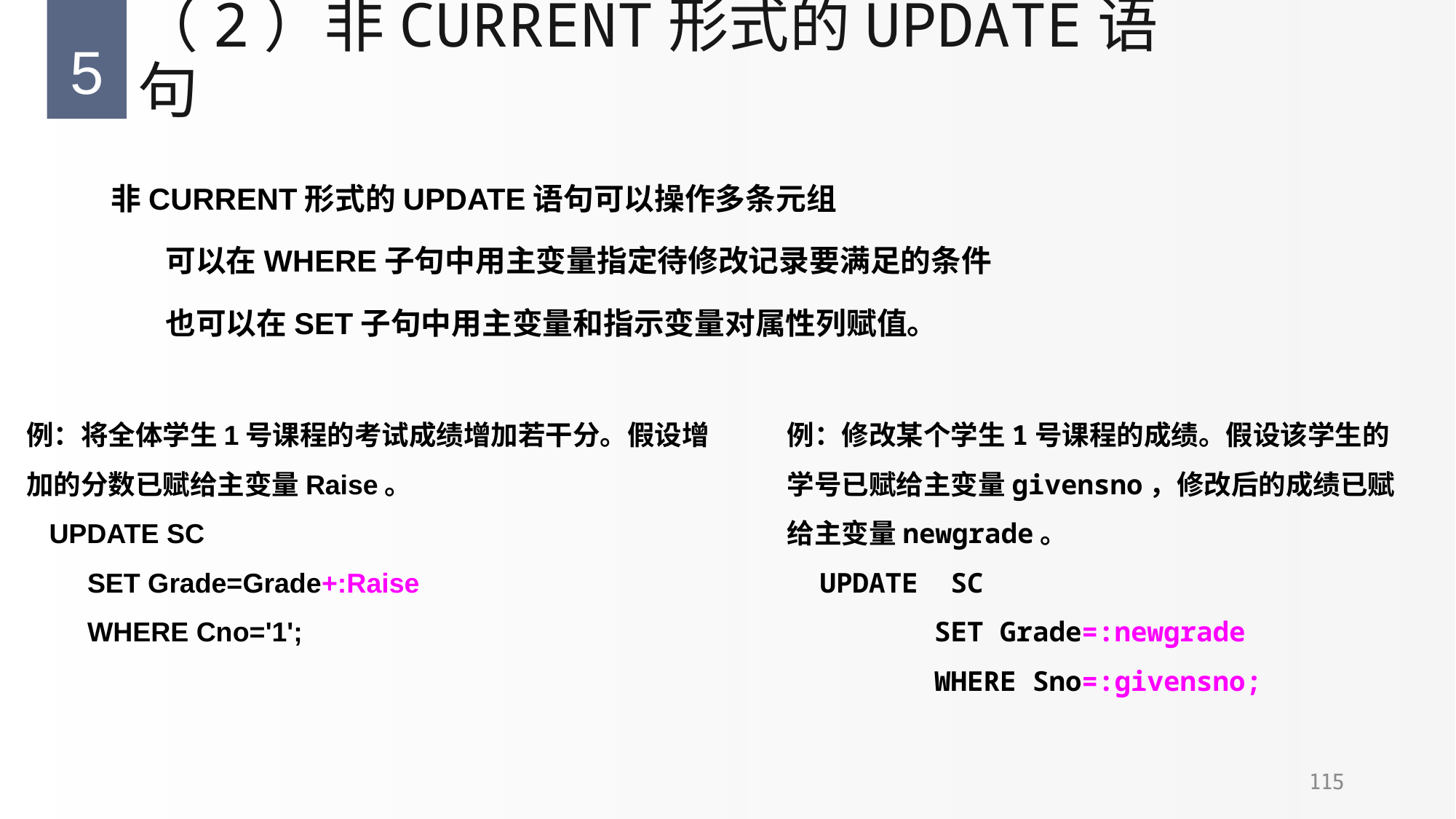

# （2）非CURRENT形式的UPDATE语句
非CURRENT形式的UPDATE语句可以操作多条元组
可以在WHERE子句中用主变量指定待修改记录要满足的条件
也可以在SET子句中用主变量和指示变量对属性列赋值。
例：将全体学生1号课程的考试成绩增加若干分。假设增加的分数已赋给主变量Raise。
   UPDATE SC
        SET Grade=Grade+:Raise
        WHERE Cno='1';
例：修改某个学生1号课程的成绩。假设该学生的学号已赋给主变量givensno，修改后的成绩已赋给主变量newgrade。
  UPDATE  SC
         SET Grade=:newgrade
         WHERE Sno=:givensno;
115